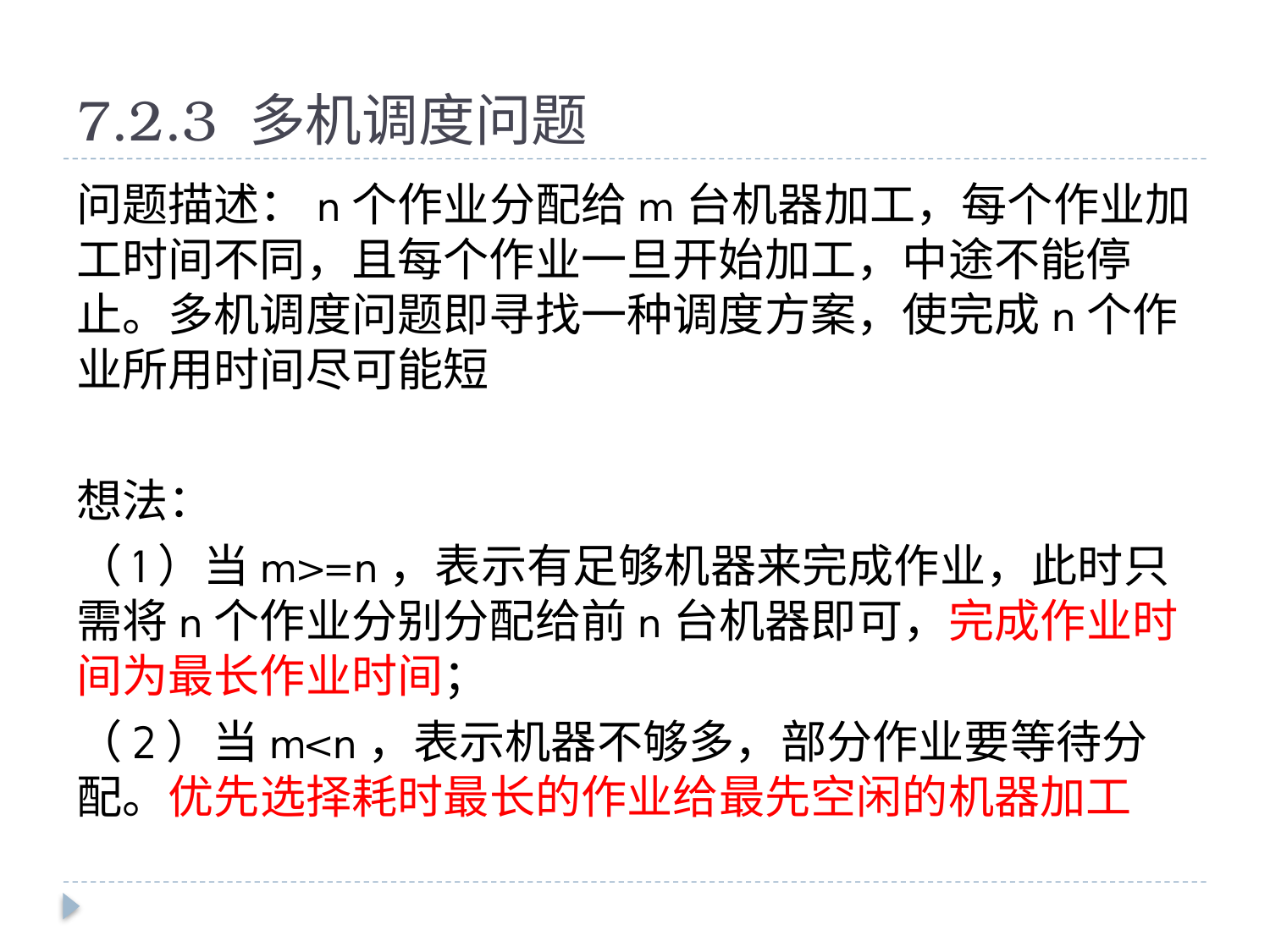

# 7.2.3 多机调度问题
问题描述：n个作业分配给m台机器加工，每个作业加工时间不同，且每个作业一旦开始加工，中途不能停止。多机调度问题即寻找一种调度方案，使完成n个作业所用时间尽可能短

想法：
（1）当m>=n，表示有足够机器来完成作业，此时只需将n个作业分别分配给前n台机器即可，完成作业时间为最长作业时间；
（2）当m<n，表示机器不够多，部分作业要等待分配。优先选择耗时最长的作业给最先空闲的机器加工